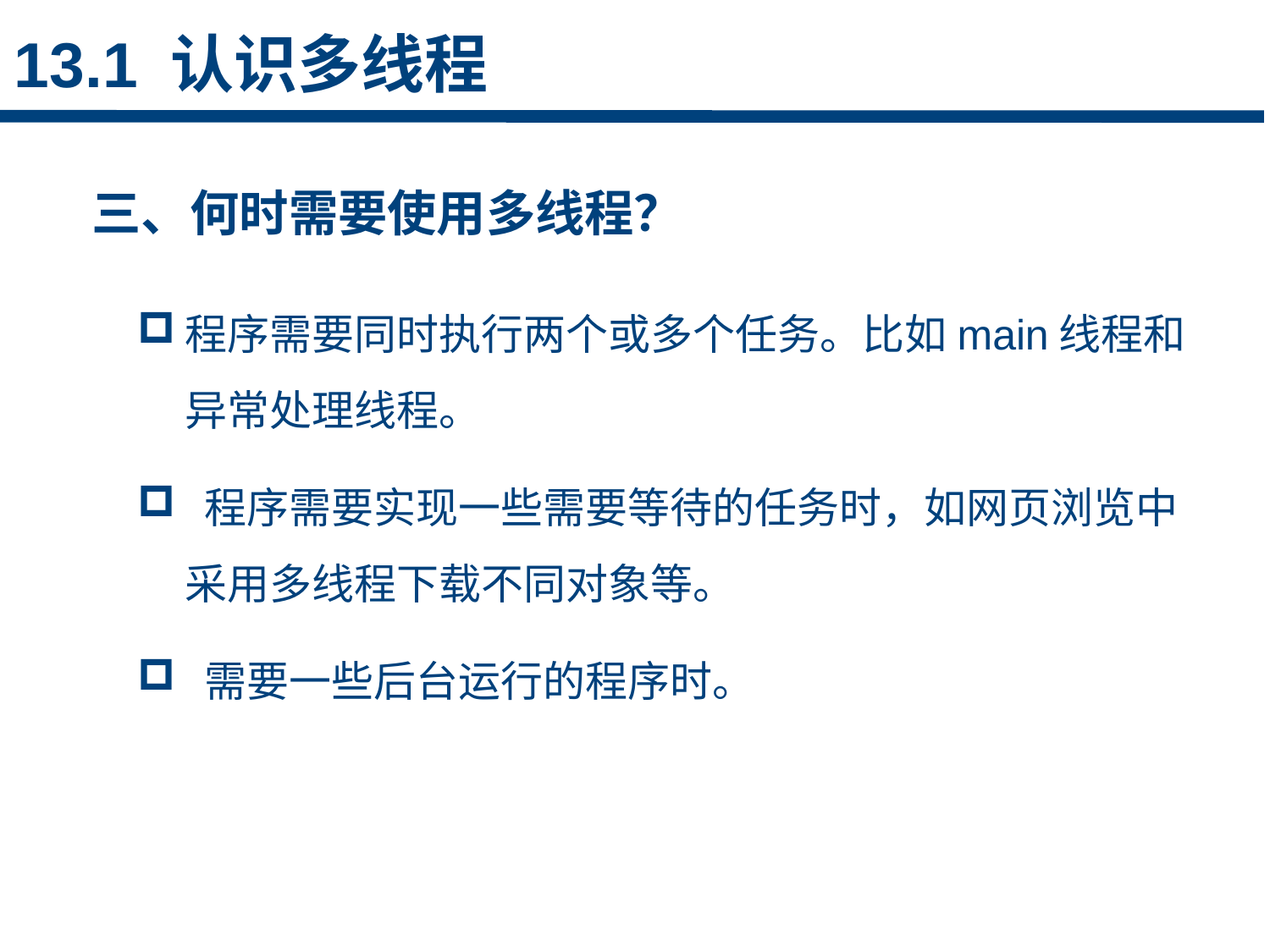

13.1 认识多线程
三、何时需要使用多线程？
点击添加文本
程序需要同时执行两个或多个任务。比如main线程和异常处理线程。
 程序需要实现一些需要等待的任务时，如网页浏览中采用多线程下载不同对象等。
 需要一些后台运行的程序时。
点击添加文本
点击添加文本
点击添加文本